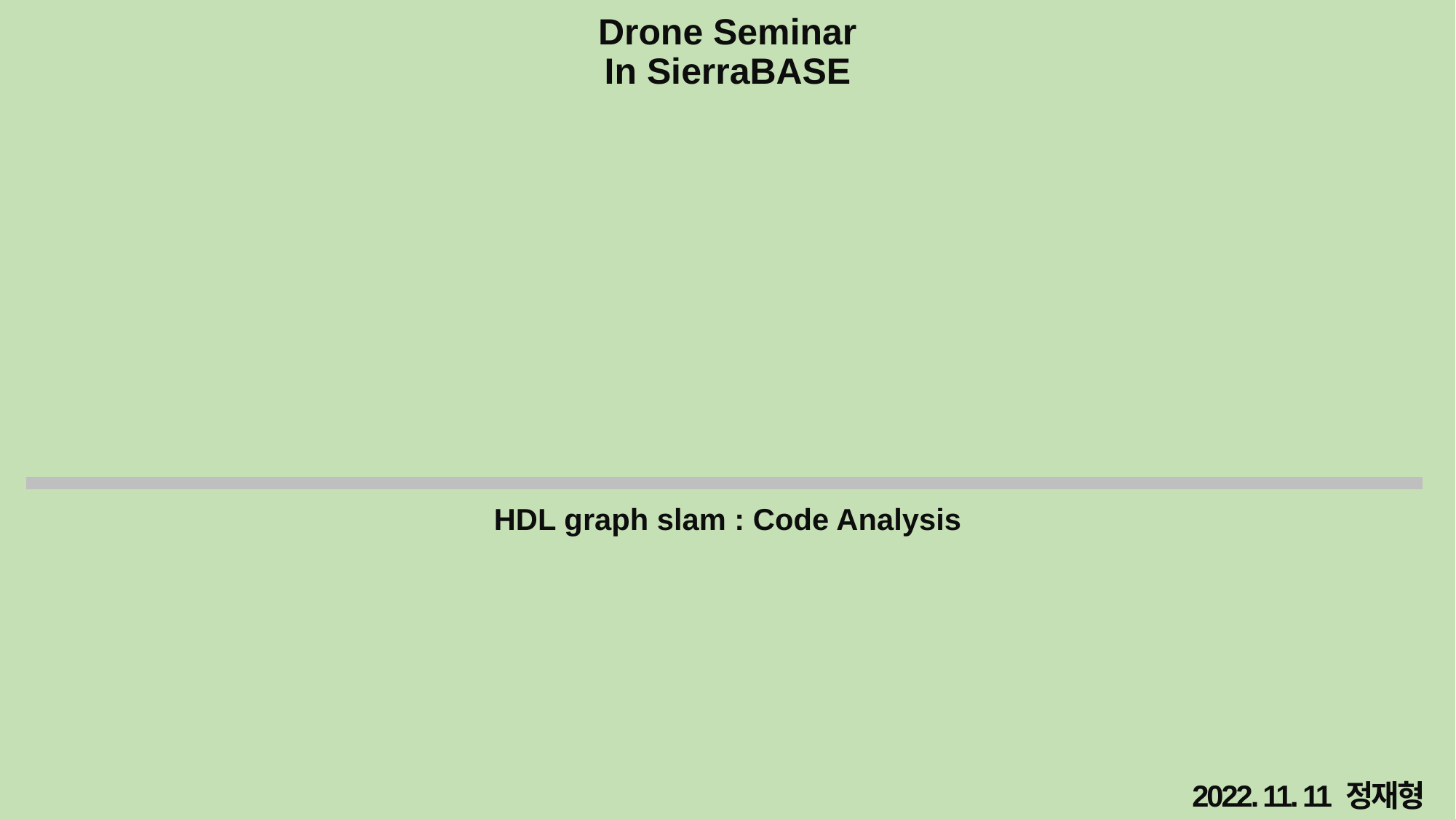

Drone Seminar
In SierraBASE
HDL graph slam : Code Analysis
2022. 11. 11 정재형